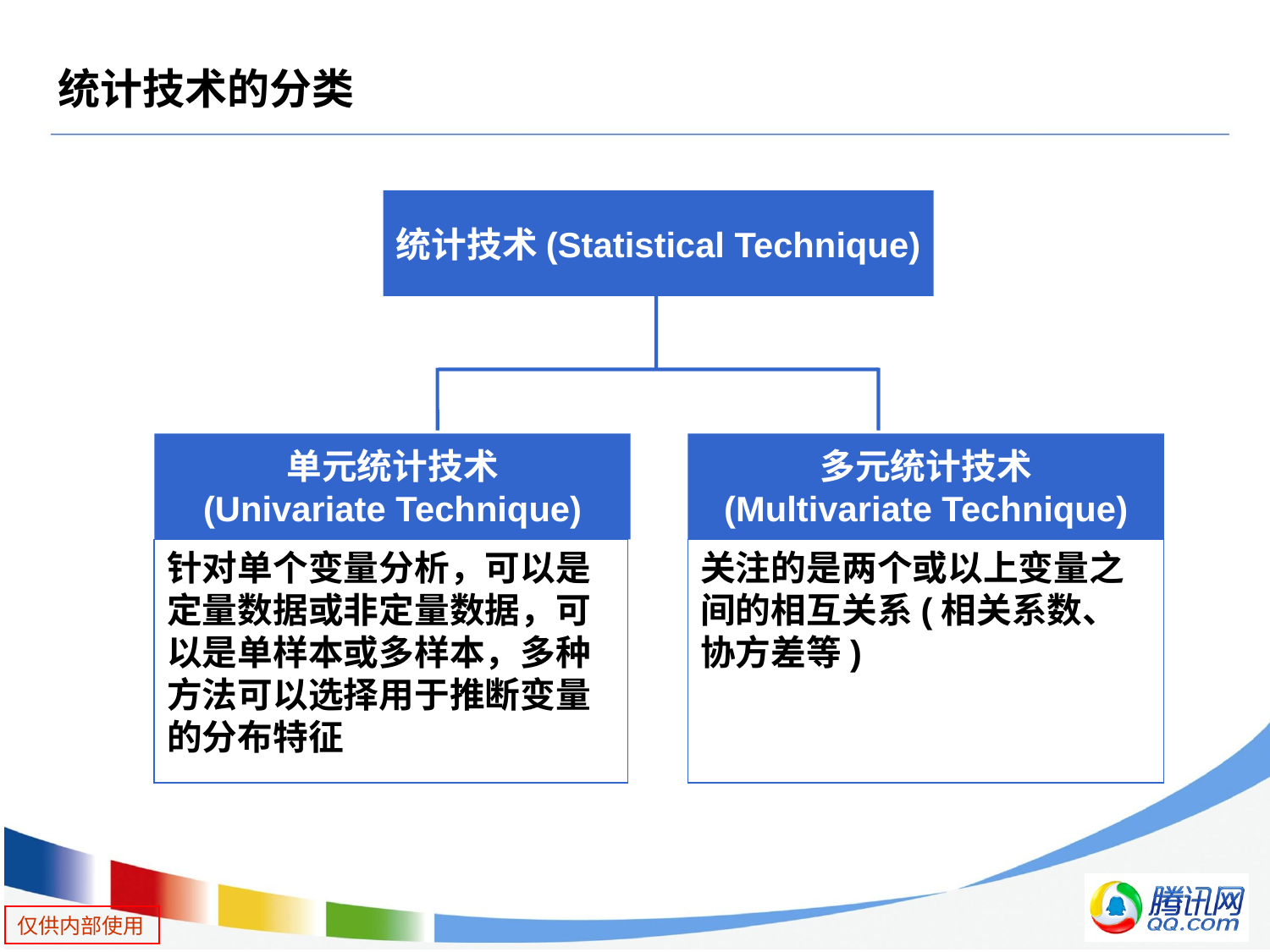

# 统计技术的分类
统计技术(Statistical Technique)

单元统计技术
(Univariate Technique)
多元统计技术
(Multivariate Technique)
针对单个变量分析，可以是定量数据或非定量数据，可以是单样本或多样本，多种方法可以选择用于推断变量的分布特征
关注的是两个或以上变量之间的相互关系(相关系数、协方差等)